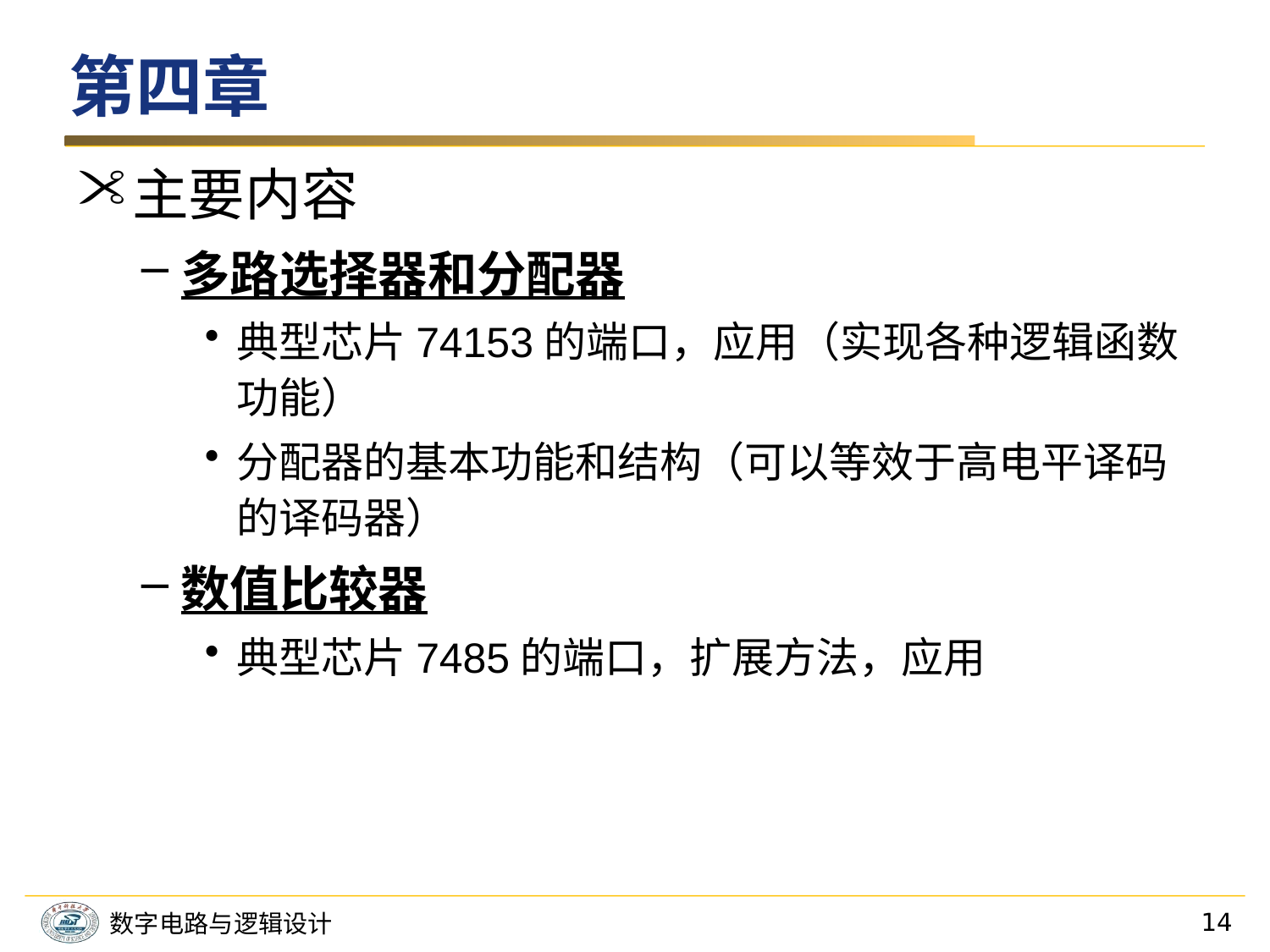

# 第四章
主要内容
多路选择器和分配器
典型芯片74153的端口，应用（实现各种逻辑函数功能）
分配器的基本功能和结构（可以等效于高电平译码的译码器）
数值比较器
典型芯片7485的端口，扩展方法，应用
14
数字电路与逻辑设计